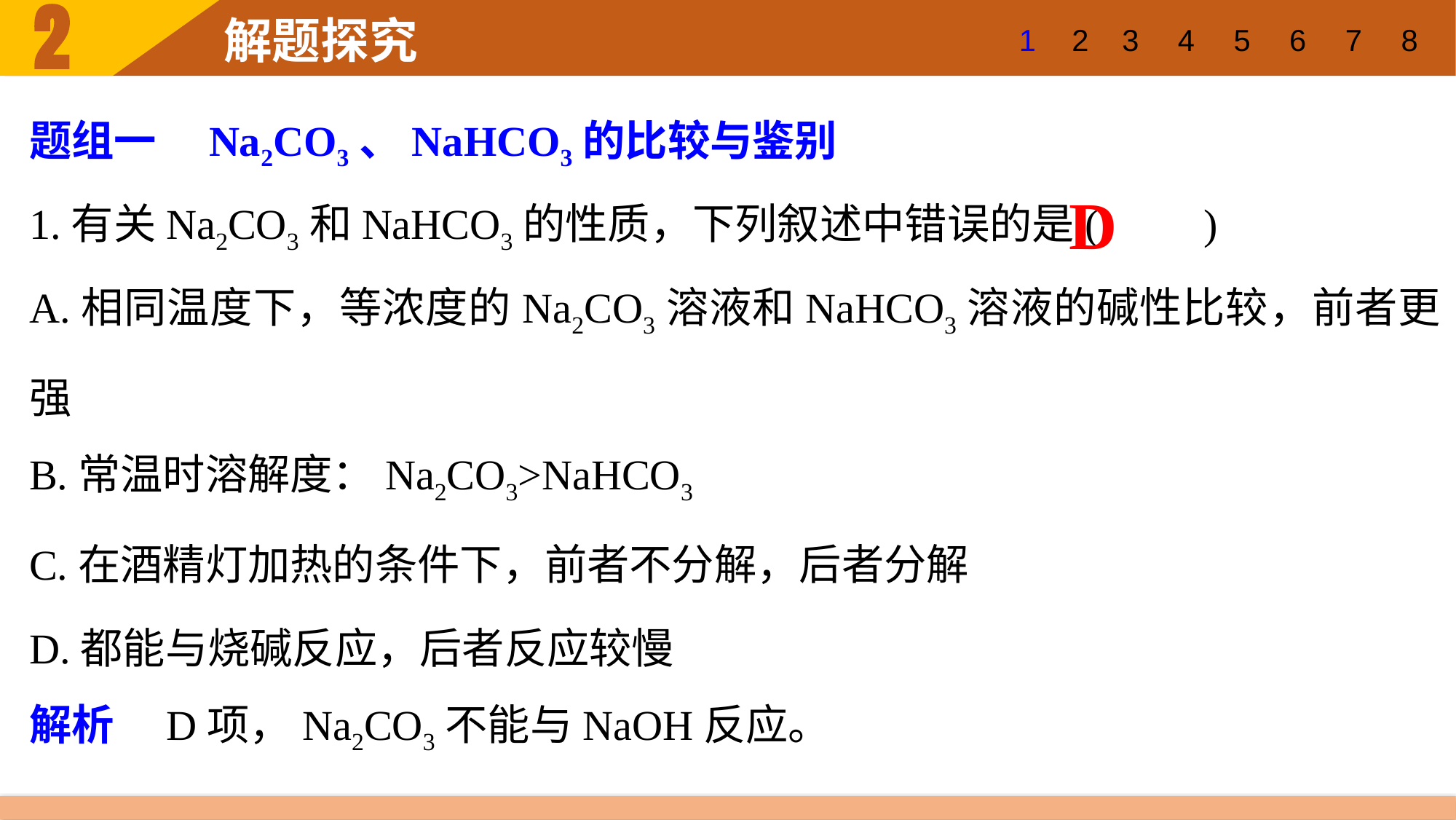

1
2
3
4
5
6
7
8
题组一　Na2CO3、NaHCO3的比较与鉴别
1.有关Na2CO3和NaHCO3的性质，下列叙述中错误的是(　　)
A.相同温度下，等浓度的Na2CO3溶液和NaHCO3溶液的碱性比较，前者更强
B.常温时溶解度：Na2CO3>NaHCO3
C.在酒精灯加热的条件下，前者不分解，后者分解
D.都能与烧碱反应，后者反应较慢
解析　D项，Na2CO3不能与NaOH反应。
D